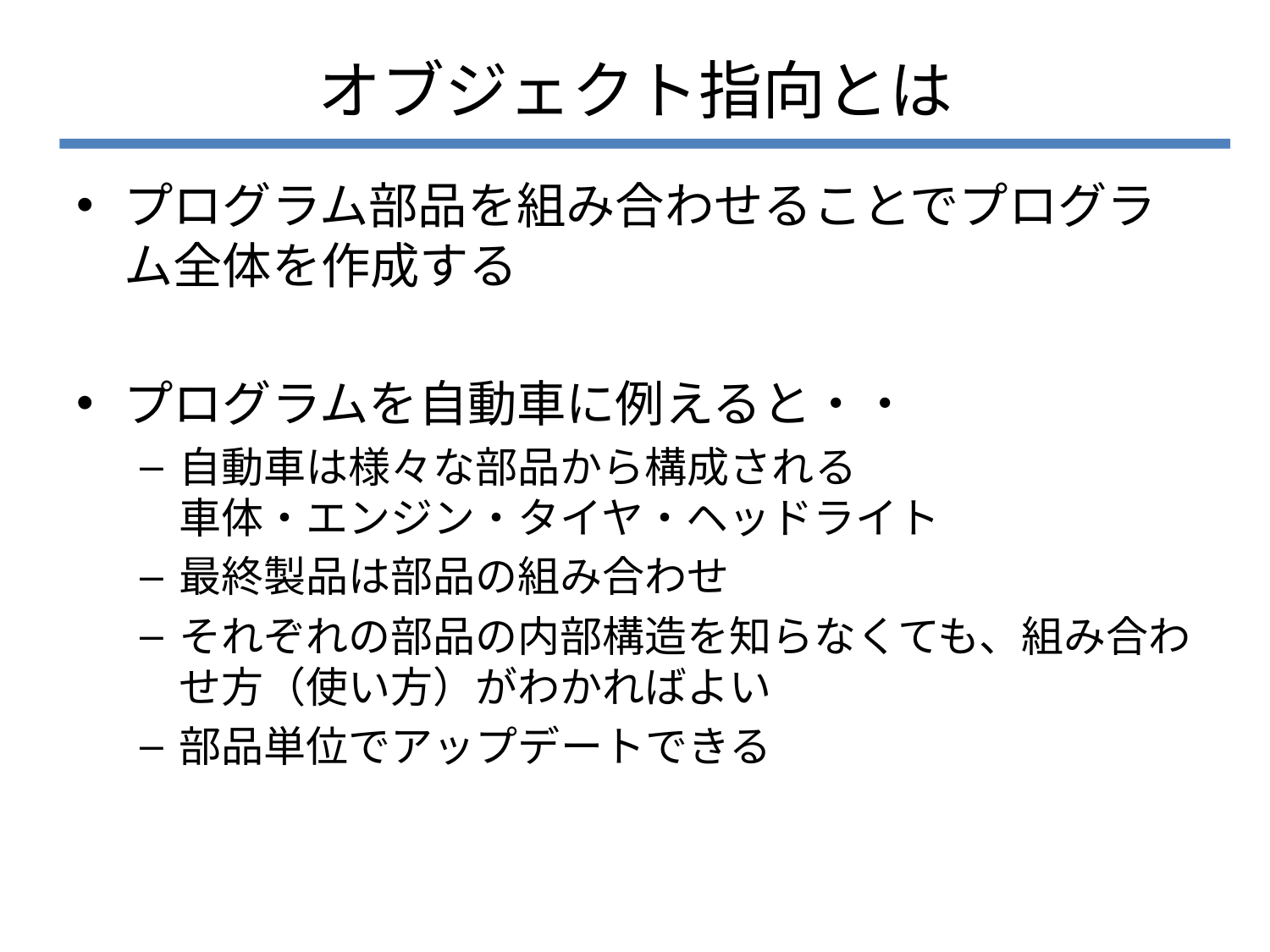

# オブジェクト指向とは
プログラム部品を組み合わせることでプログラム全体を作成する

プログラムを自動車に例えると・・
自動車は様々な部品から構成される
車体・エンジン・タイヤ・ヘッドライト
最終製品は部品の組み合わせ
それぞれの部品の内部構造を知らなくても、組み合わせ方（使い方）がわかればよい
部品単位でアップデートできる